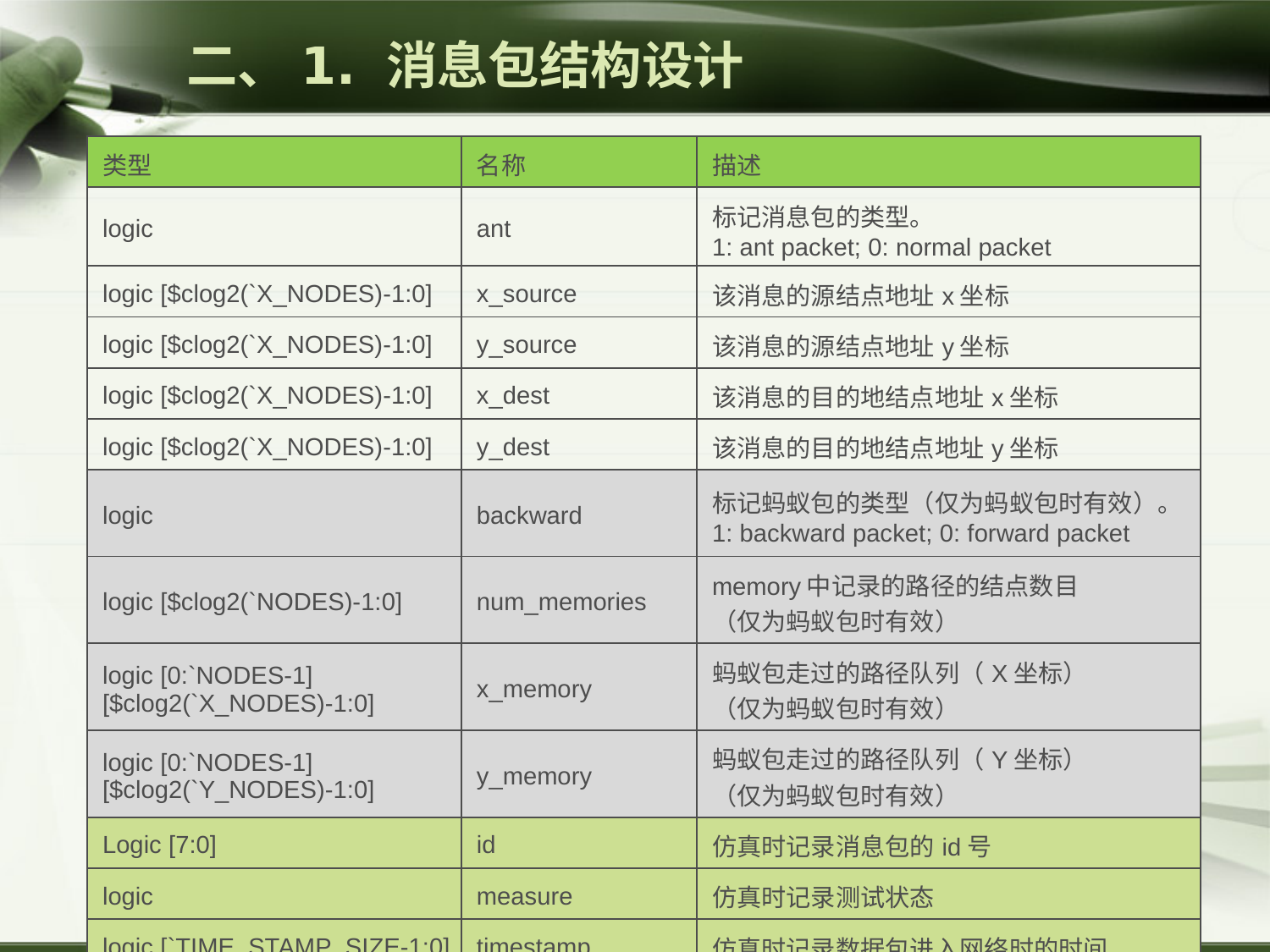

二、1. 消息包结构设计
| 类型 | 名称 | 描述 |
| --- | --- | --- |
| logic | ant | 标记消息包的类型。 1: ant packet; 0: normal packet |
| logic [$clog2(`X\_NODES)-1:0] | x\_source | 该消息的源结点地址x坐标 |
| logic [$clog2(`X\_NODES)-1:0] | y\_source | 该消息的源结点地址y坐标 |
| logic [$clog2(`X\_NODES)-1:0] | x\_dest | 该消息的目的地结点地址x坐标 |
| logic [$clog2(`X\_NODES)-1:0] | y\_dest | 该消息的目的地结点地址y坐标 |
| logic | backward | 标记蚂蚁包的类型（仅为蚂蚁包时有效）。1: backward packet; 0: forward packet |
| logic [$clog2(`NODES)-1:0] | num\_memories | memory中记录的路径的结点数目 （仅为蚂蚁包时有效） |
| logic [0:`NODES-1][$clog2(`X\_NODES)-1:0] | x\_memory | 蚂蚁包走过的路径队列（X坐标） （仅为蚂蚁包时有效） |
| logic [0:`NODES-1][$clog2(`Y\_NODES)-1:0] | y\_memory | 蚂蚁包走过的路径队列（Y坐标） （仅为蚂蚁包时有效） |
| Logic [7:0] | id | 仿真时记录消息包的id号 |
| logic | measure | 仿真时记录测试状态 |
| logic [`TIME\_STAMP\_SIZE-1:0] | timestamp | 仿真时记录数据包进入网络时的时间 |